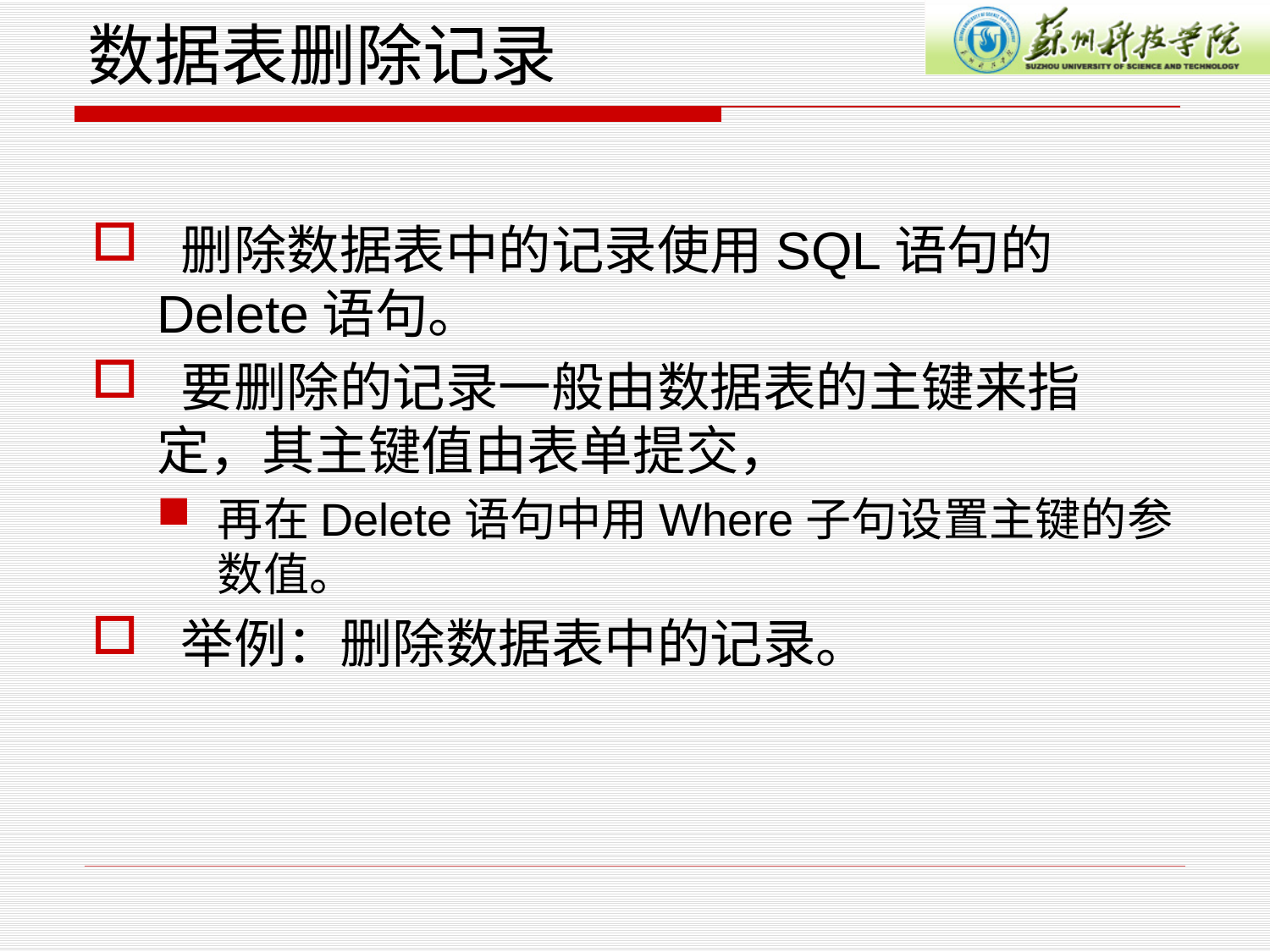

# 数据表删除记录

 删除数据表中的记录使用SQL语句的Delete语句。
 要删除的记录一般由数据表的主键来指定，其主键值由表单提交，
再在Delete语句中用Where子句设置主键的参数值。
 举例：删除数据表中的记录。